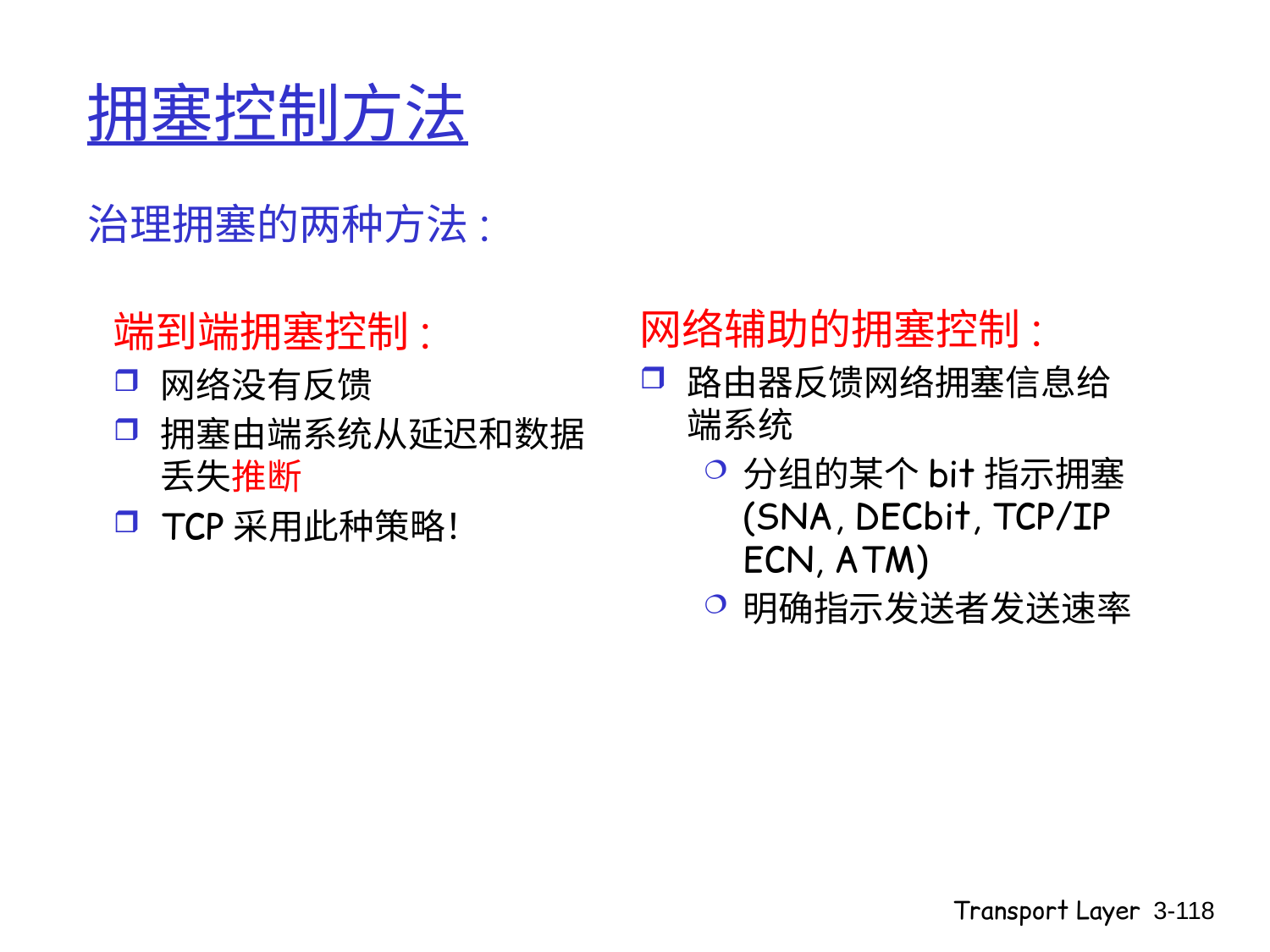

# 拥塞控制方法
治理拥塞的两种方法:
网络辅助的拥塞控制:
路由器反馈网络拥塞信息给端系统
分组的某个bit指示拥塞(SNA, DECbit, TCP/IP ECN, ATM)
明确指示发送者发送速率
端到端拥塞控制:
网络没有反馈
拥塞由端系统从延迟和数据丢失推断
TCP采用此种策略！
Transport Layer
3-118